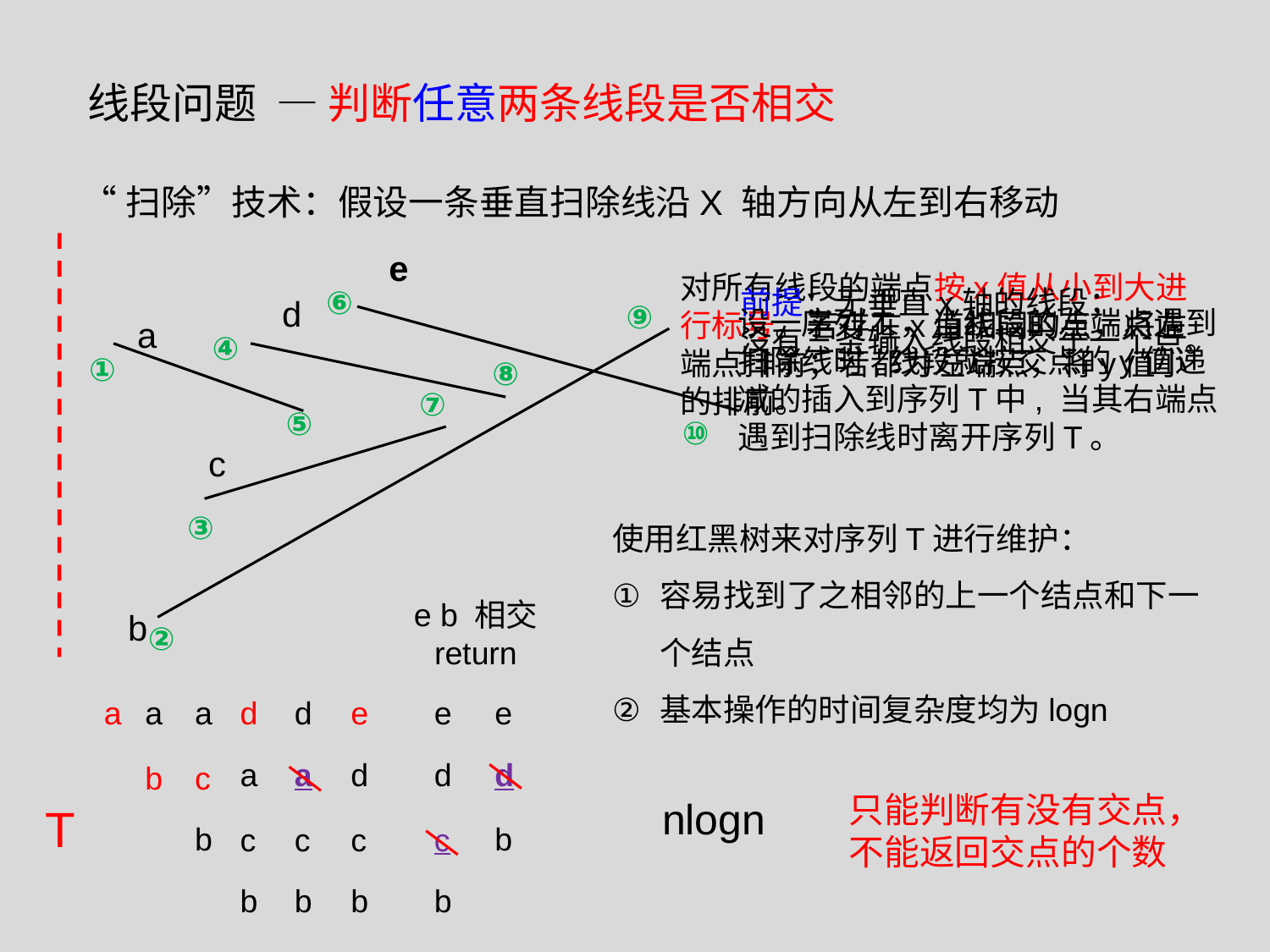

线段问题  — 判断任意两条线段是否相交
“扫除”技术：假设一条垂直扫除线沿X 轴方向从左到右移动
e
d
a
c
b
对所有线段的端点按x值从小到大进行标号。若存在x值相同的点，将左端点排前；若都为左端点，将y值小的排前。
⑥
⑨
④
①
⑧
⑦
⑤
⑩
③
②
前提：无垂直x轴的线段；
没有三条输入线段相交于一个点。
设一序列T，当线段的左端点遇到扫除线时,线段就按交点的y值递减的插入到序列T中, 当其右端点遇到扫除线时离开序列T。
使用红黑树来对序列T进行维护：
容易找到了之相邻的上一个结点和下一个结点
基本操作的时间复杂度均为logn
e b 相交 return
a
a
b
a
c
b
d
a
c
b
d
a
c
b
e
d
c
b
e
d
c
b
e
d
b
只能判断有没有交点，不能返回交点的个数
nlogn
T